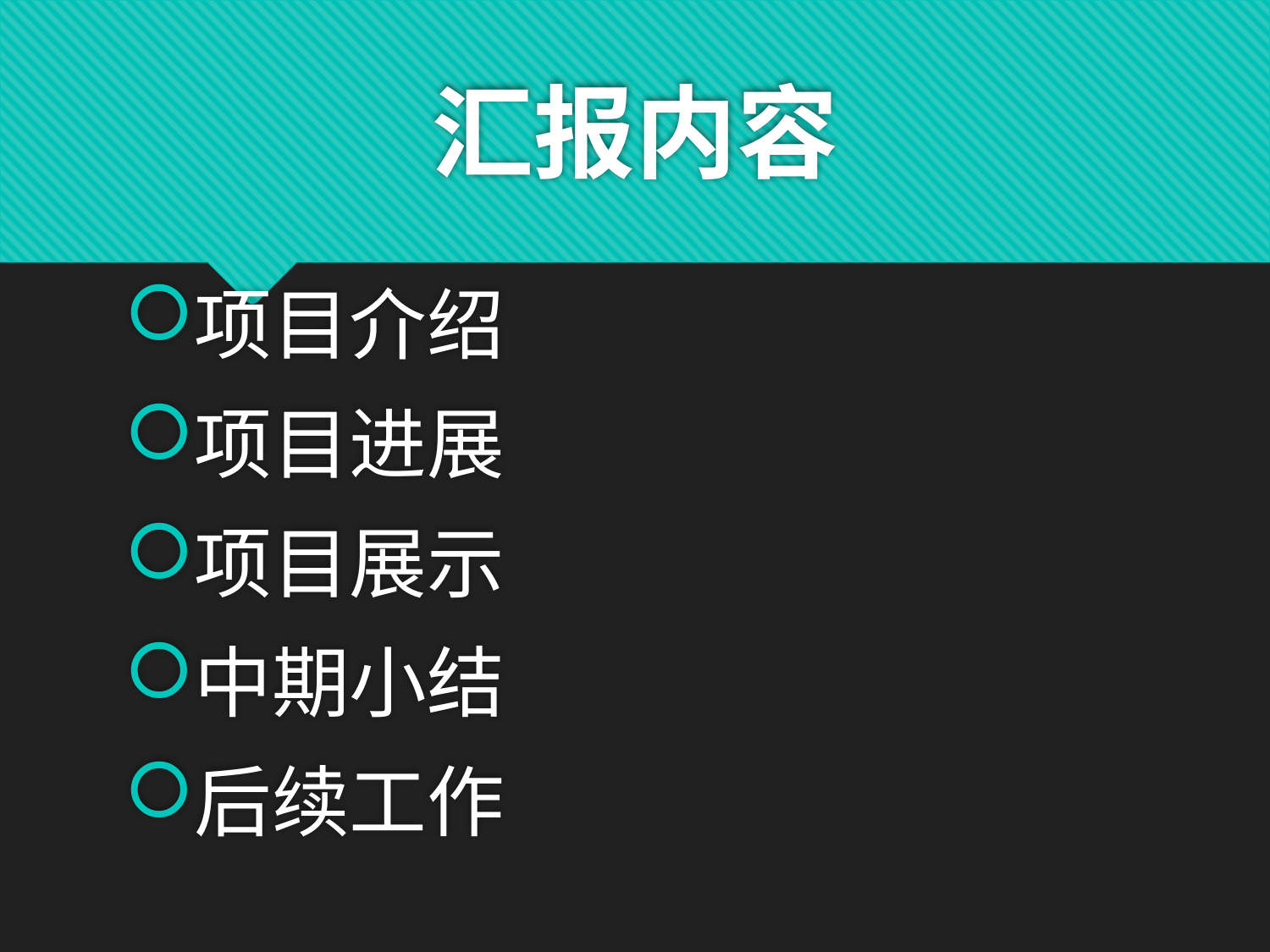

# 汇报内容
项目介绍
项目进展
项目展示
中期小结
后续工作